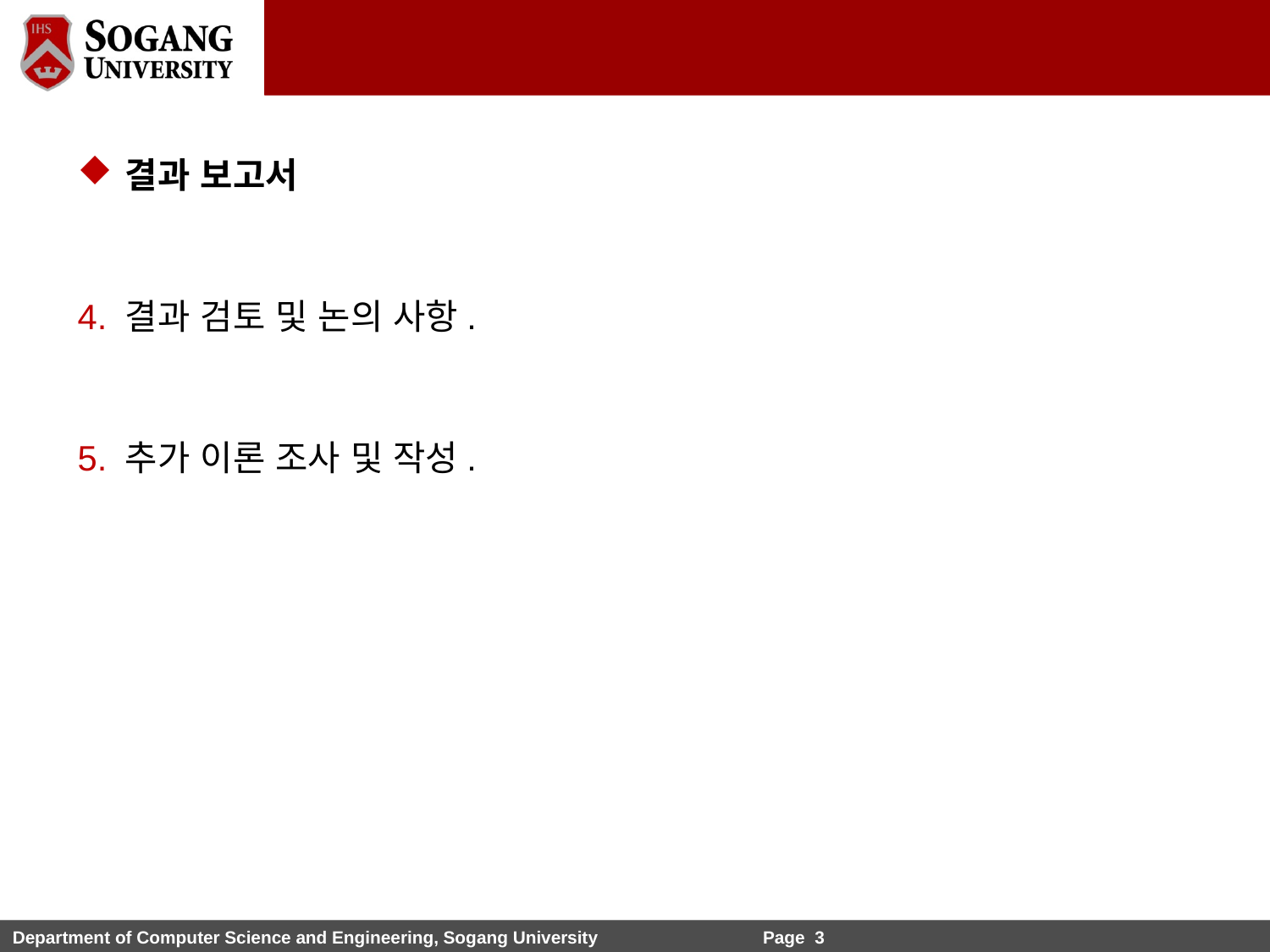

결과 보고서

4. 결과 검토 및 논의 사항.

5. 추가 이론 조사 및 작성.